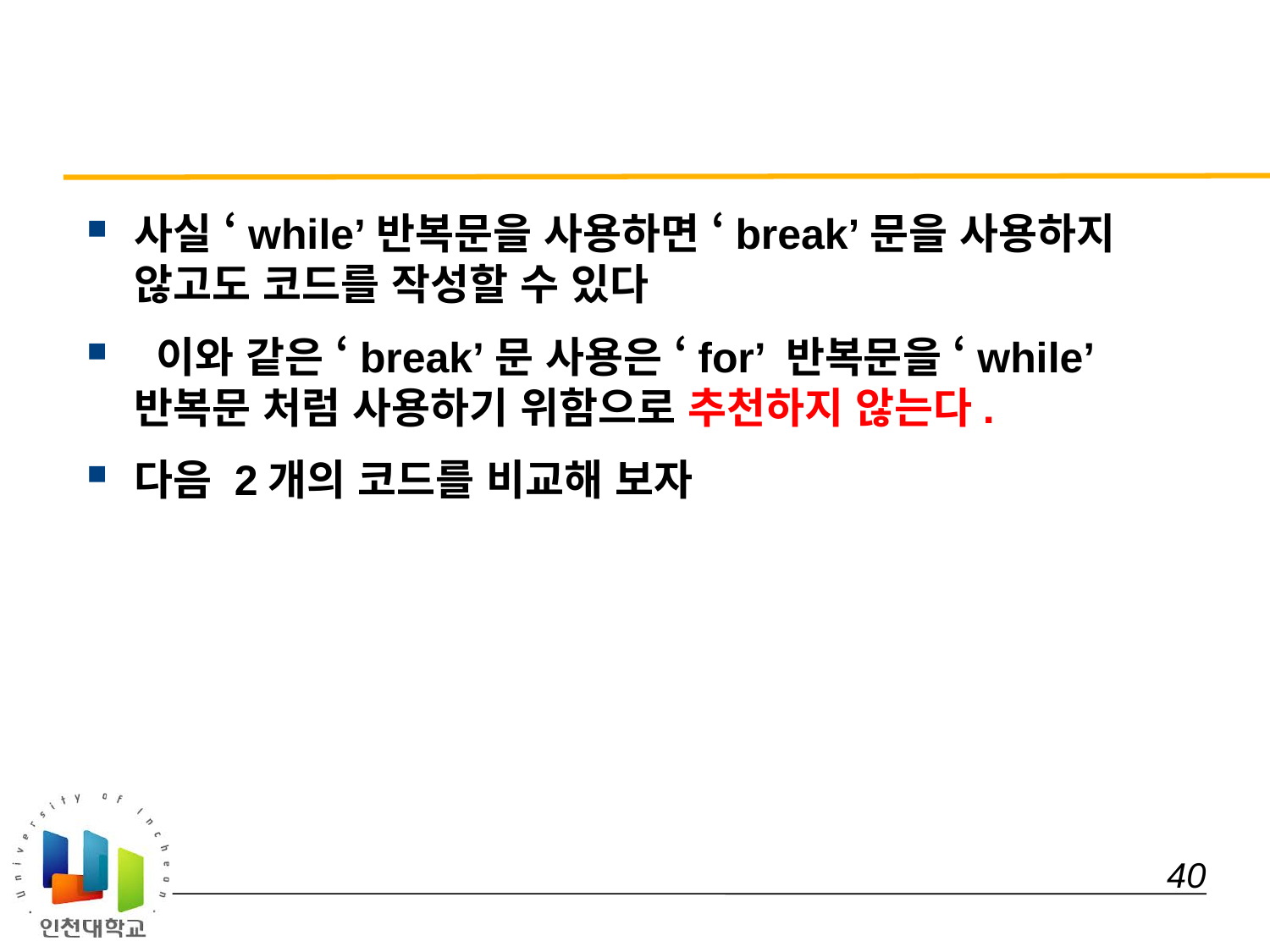

#
사실 ‘while’반복문을 사용하면 ‘break’문을 사용하지 않고도 코드를 작성할 수 있다
 이와 같은 ‘break’문 사용은 ‘for’ 반복문을 ‘while’ 반복문 처럼 사용하기 위함으로 추천하지 않는다.
다음 2개의 코드를 비교해 보자
 40